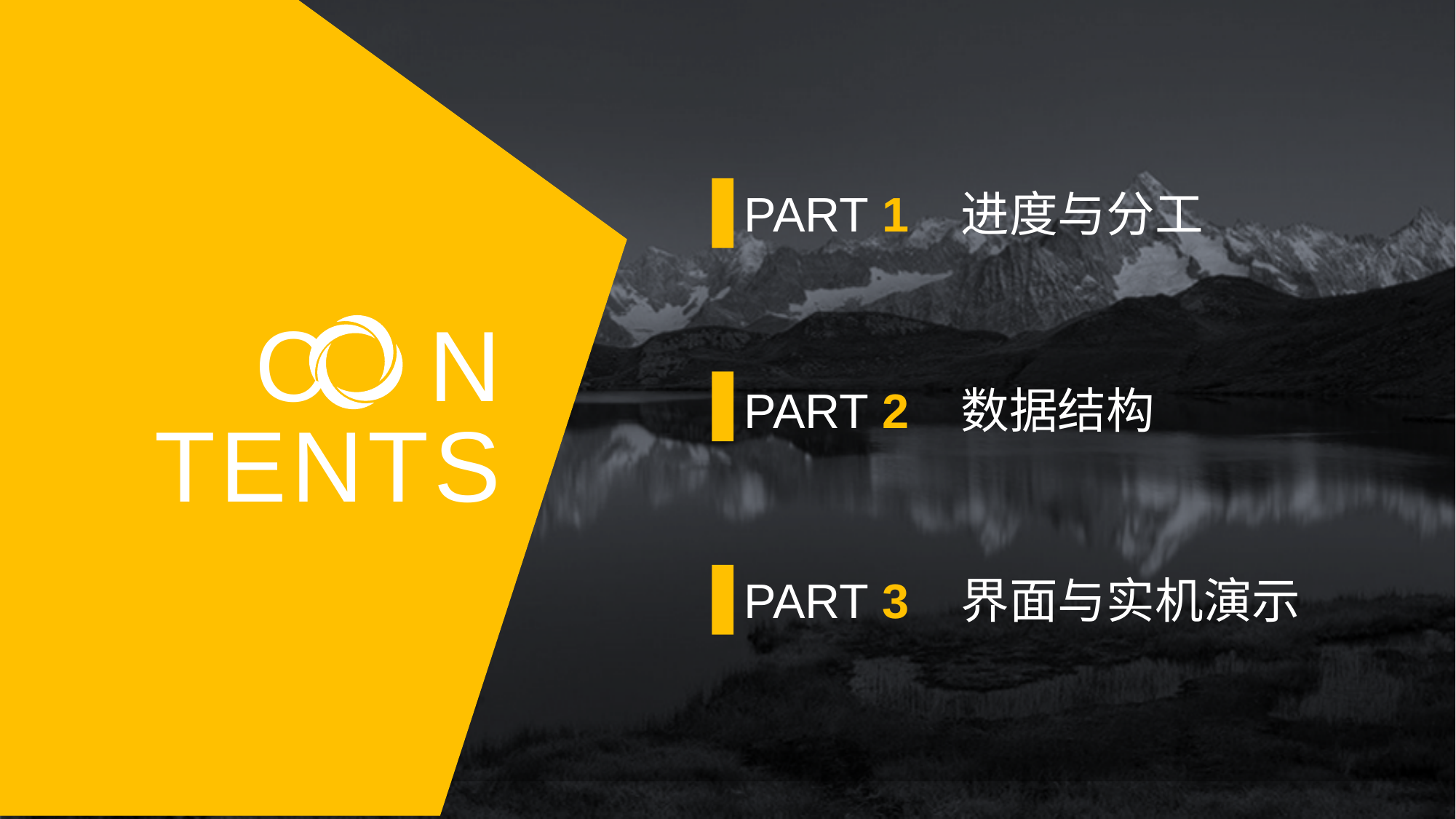

PART 1   进度与分工

PART 2   数据结构

PART 3   界面与实机演示

C   N
TENTS